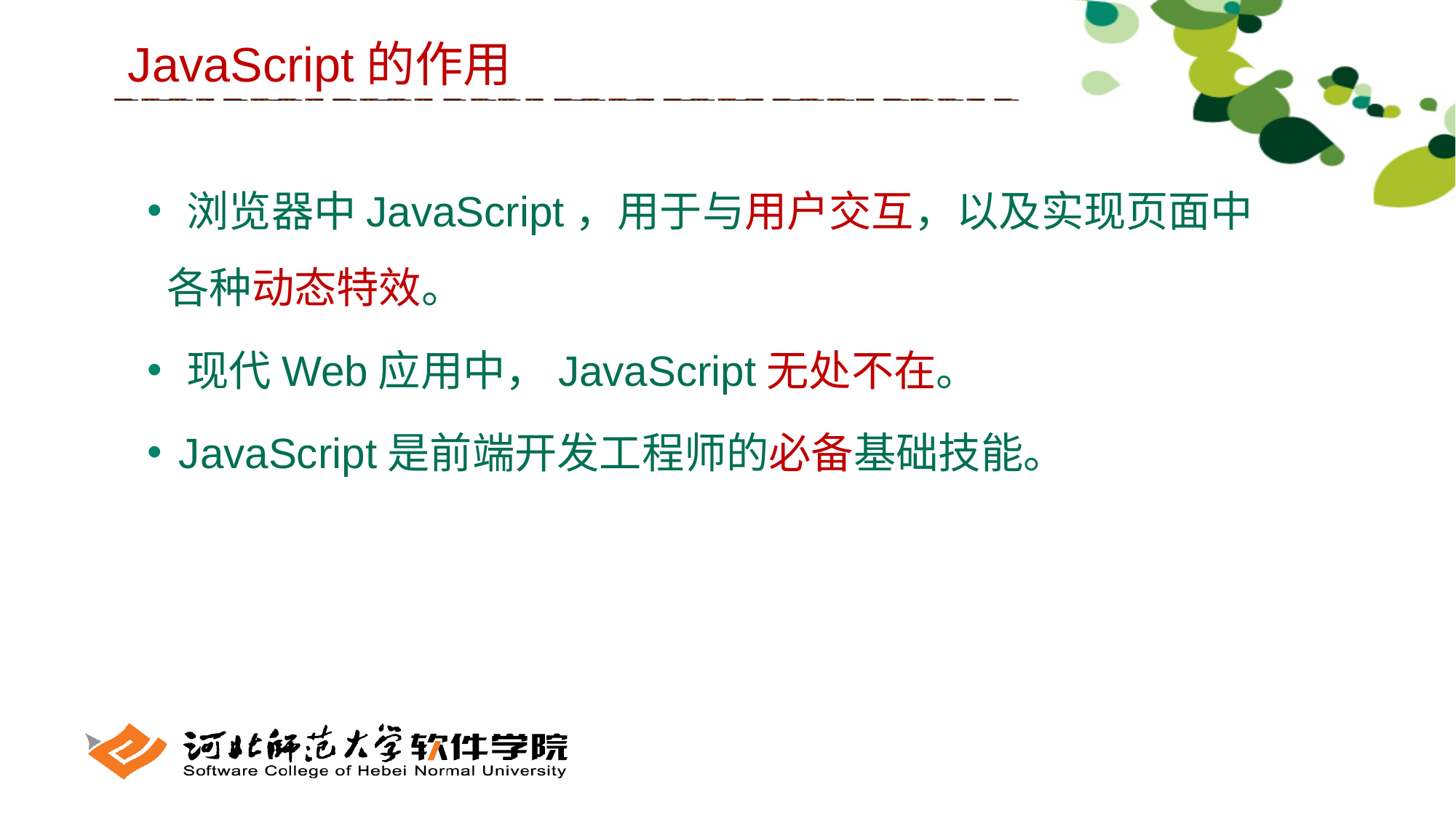

JavaScript的作用
 浏览器中JavaScript，用于与用户交互，以及实现页面中各种动态特效。
 现代Web应用中，JavaScript无处不在。
 JavaScript是前端开发工程师的必备基础技能。